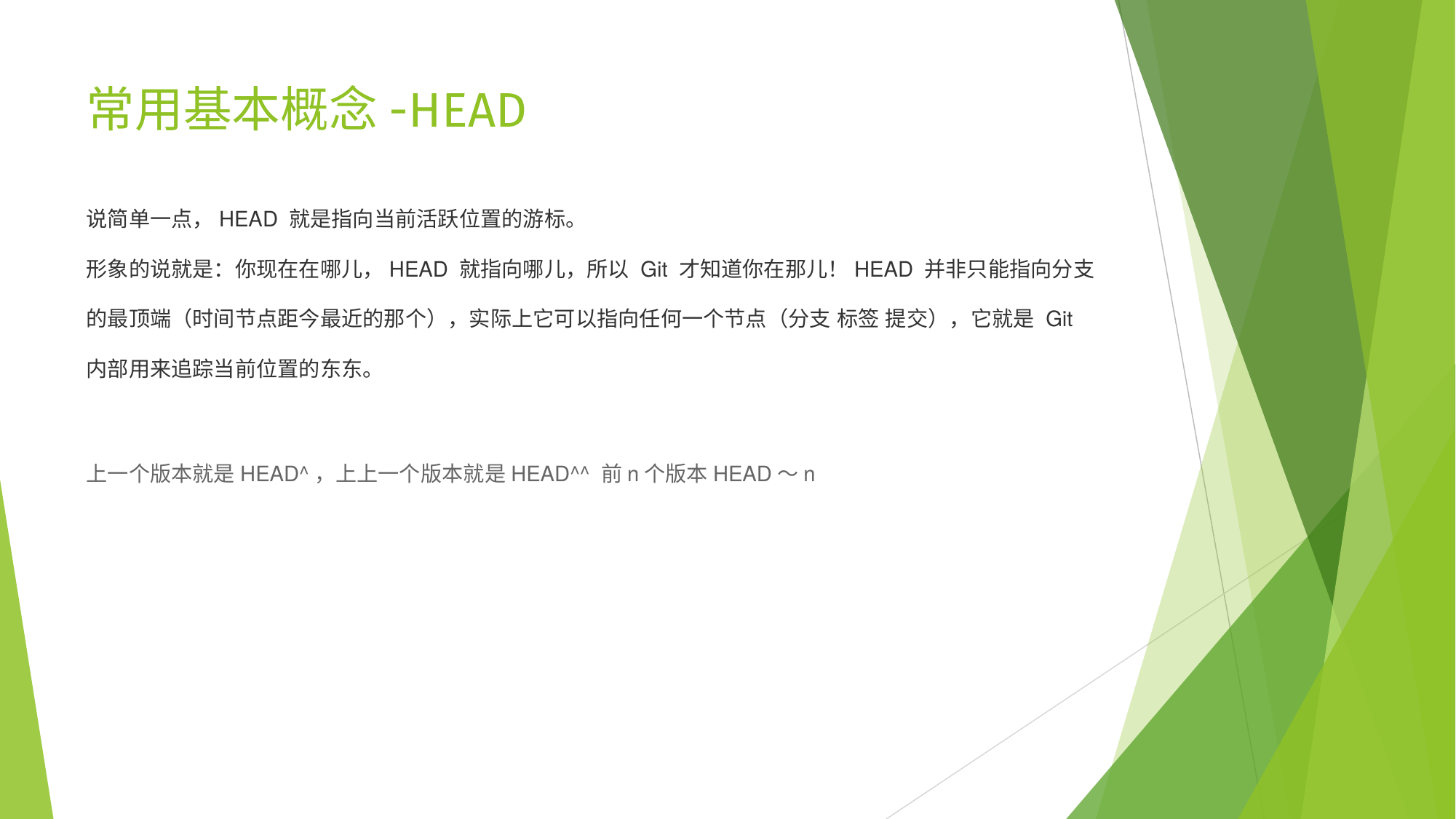

# 常用基本概念-HEAD
说简单一点，HEAD 就是指向当前活跃位置的游标。
形象的说就是：你现在在哪儿，HEAD 就指向哪儿，所以 Git 才知道你在那儿！HEAD 并非只能指向分支的最顶端（时间节点距今最近的那个），实际上它可以指向任何一个节点（分支 标签 提交），它就是 Git 内部用来追踪当前位置的东东。

上一个版本就是HEAD^，上上一个版本就是HEAD^^ 前n个版本HEAD～n